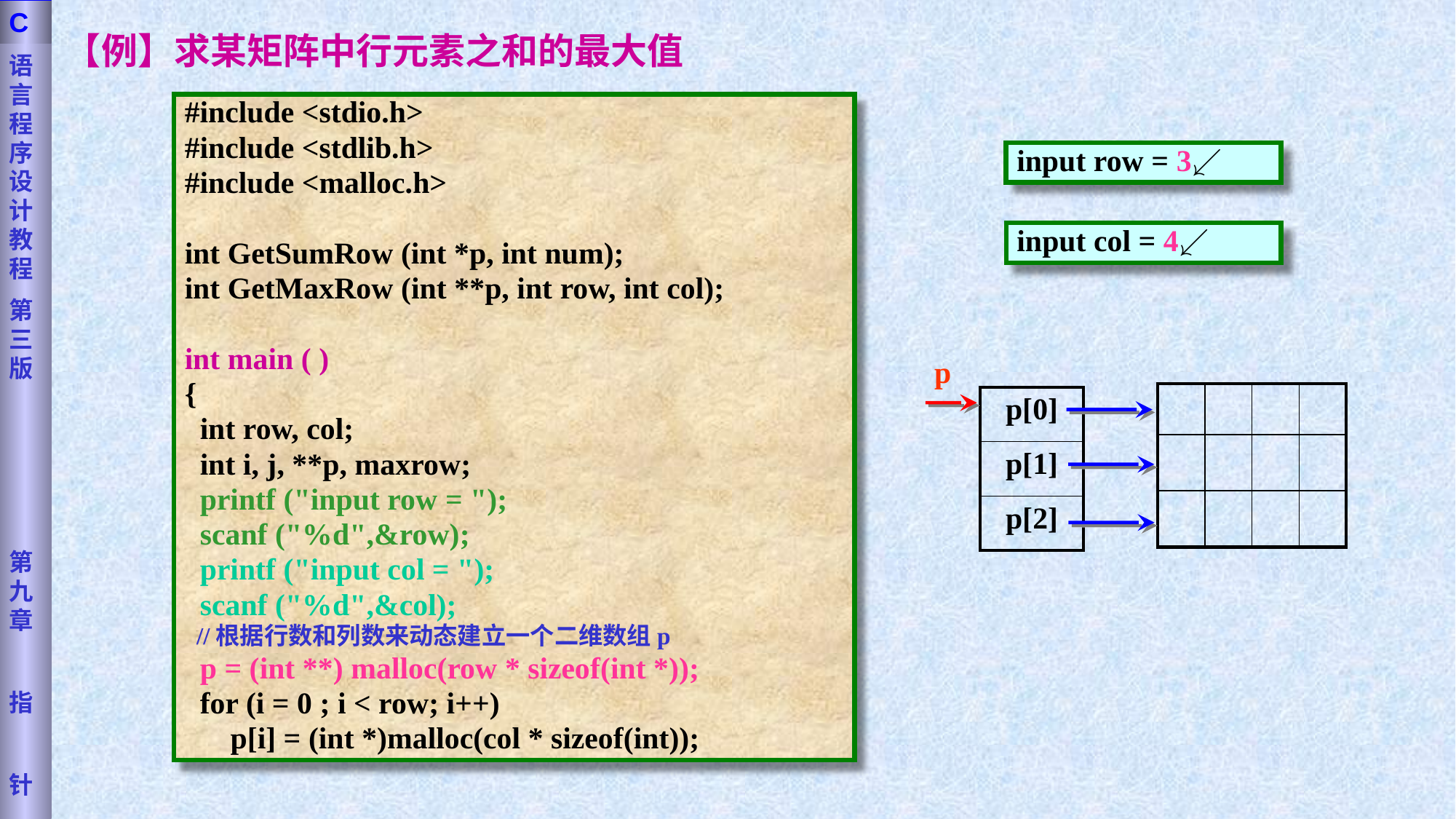

语言程序设计教程
第三版

第九章

指

针
C
【例】求某矩阵中行元素之和的最大值
#include <stdio.h>
#include <stdlib.h>
#include <malloc.h>

int GetSumRow (int *p, int num);
int GetMaxRow (int **p, int row, int col);

int main ( )
{
  int row, col;
  int i, j, **p, maxrow;
  printf ("input row = ");
  scanf ("%d",&row);
  printf ("input col = ");
  scanf ("%d",&col);
  //根据行数和列数来动态建立一个二维数组p
  p = (int **) malloc(row * sizeof(int *));
  for (i = 0 ; i < row; i++)
      p[i] = (int *)malloc(col * sizeof(int));
input row = 3↙
input col = 4↙
p

|  |  |  |  |
| --- | --- | --- | --- |
|  |  |  |  |
|  |  |  |  |
| p[0] |
| --- |
| p[1] |
| p[2] |